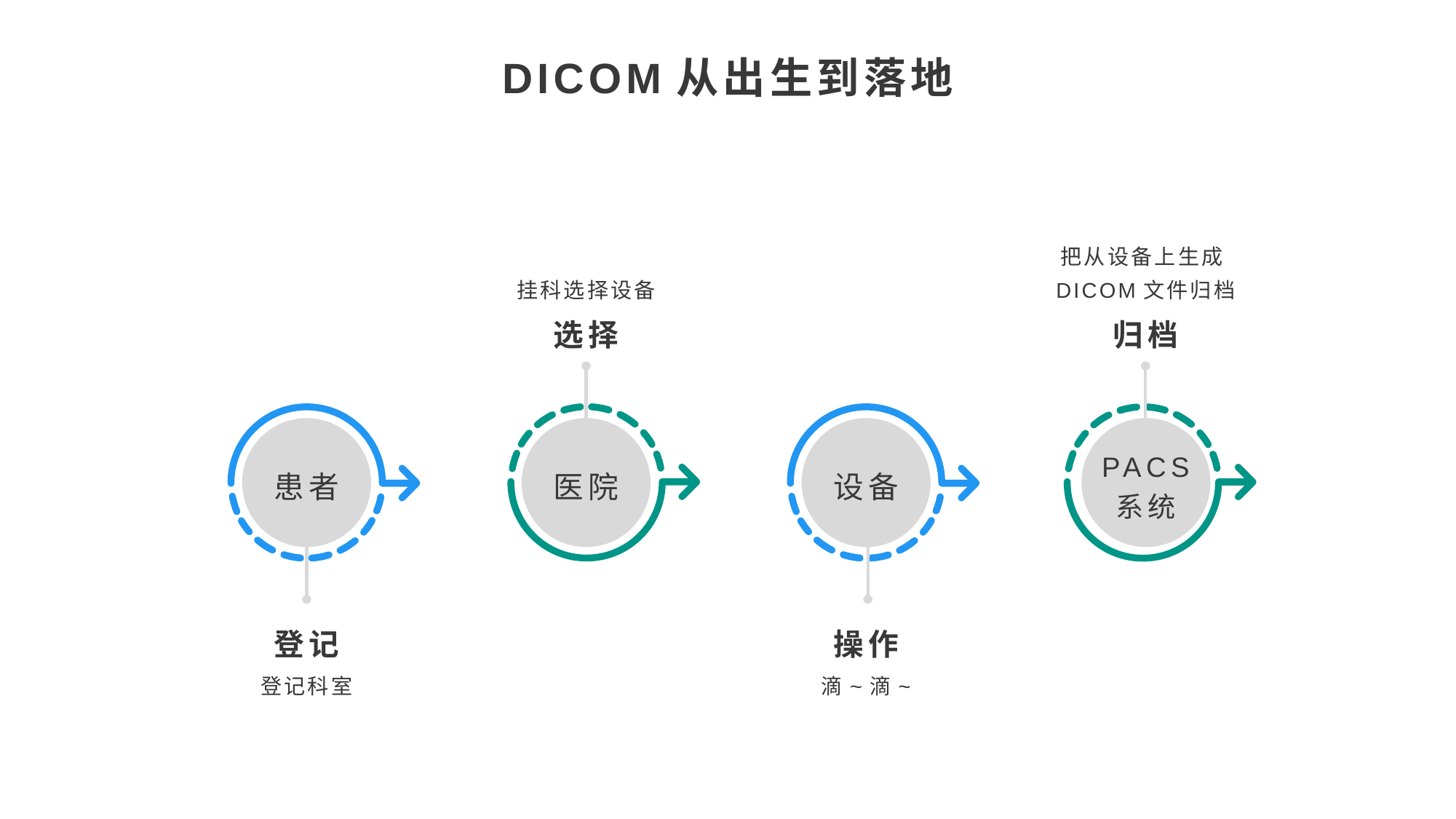

DICOM从出生到落地
挂科选择设备
把从设备上生成DICOM文件归档
选择
归档

患者
医院
设备
PACS系统

登记
操作
登记科室
滴~滴~